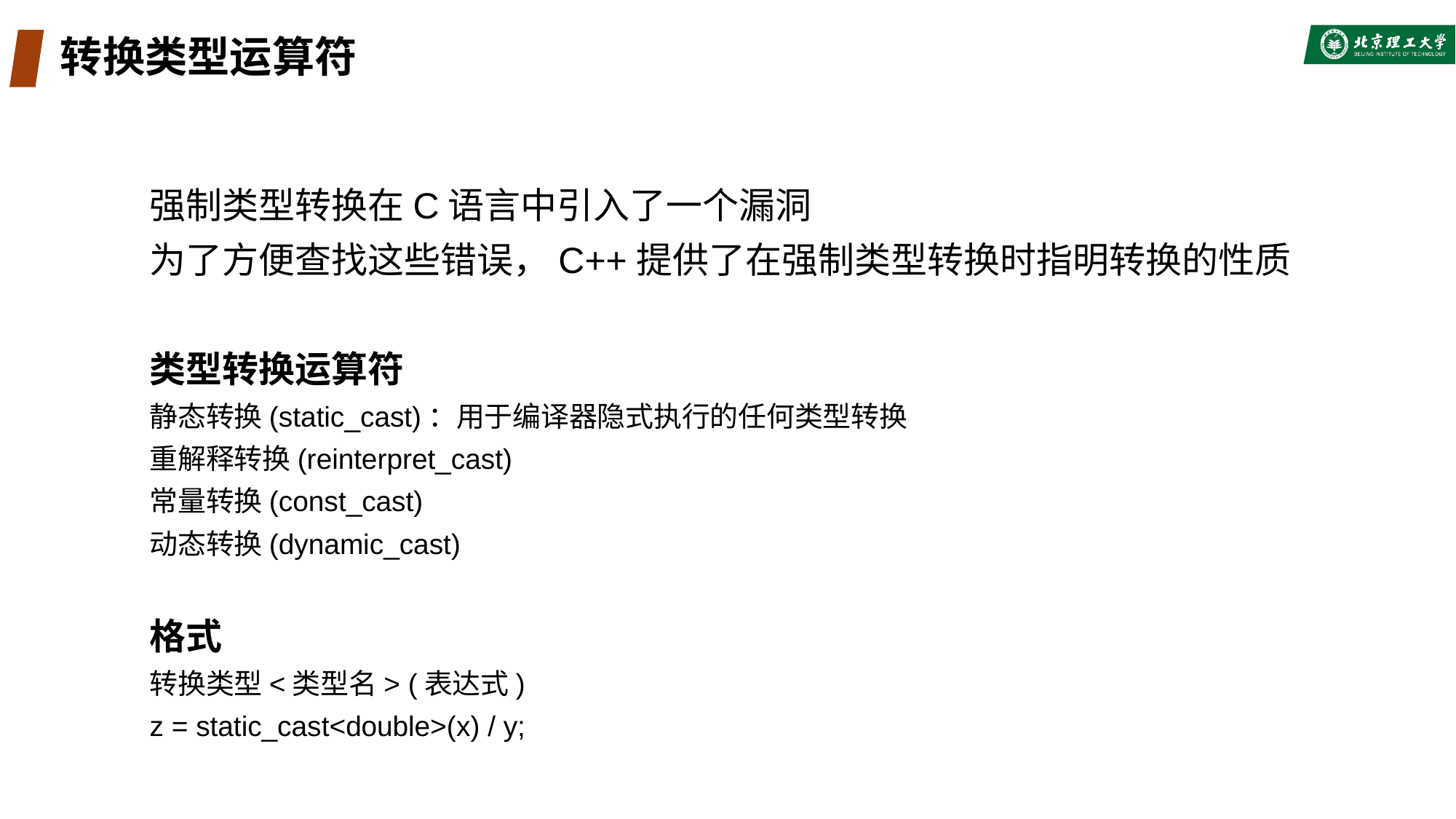

# 转换类型运算符
强制类型转换在C语言中引入了一个漏洞
为了方便查找这些错误，C++提供了在强制类型转换时指明转换的性质

类型转换运算符
静态转换(static_cast)：用于编译器隐式执行的任何类型转换
重解释转换(reinterpret_cast)
常量转换(const_cast)
动态转换(dynamic_cast)

格式
转换类型<类型名> (表达式)
z = static_cast<double>(x) / y;